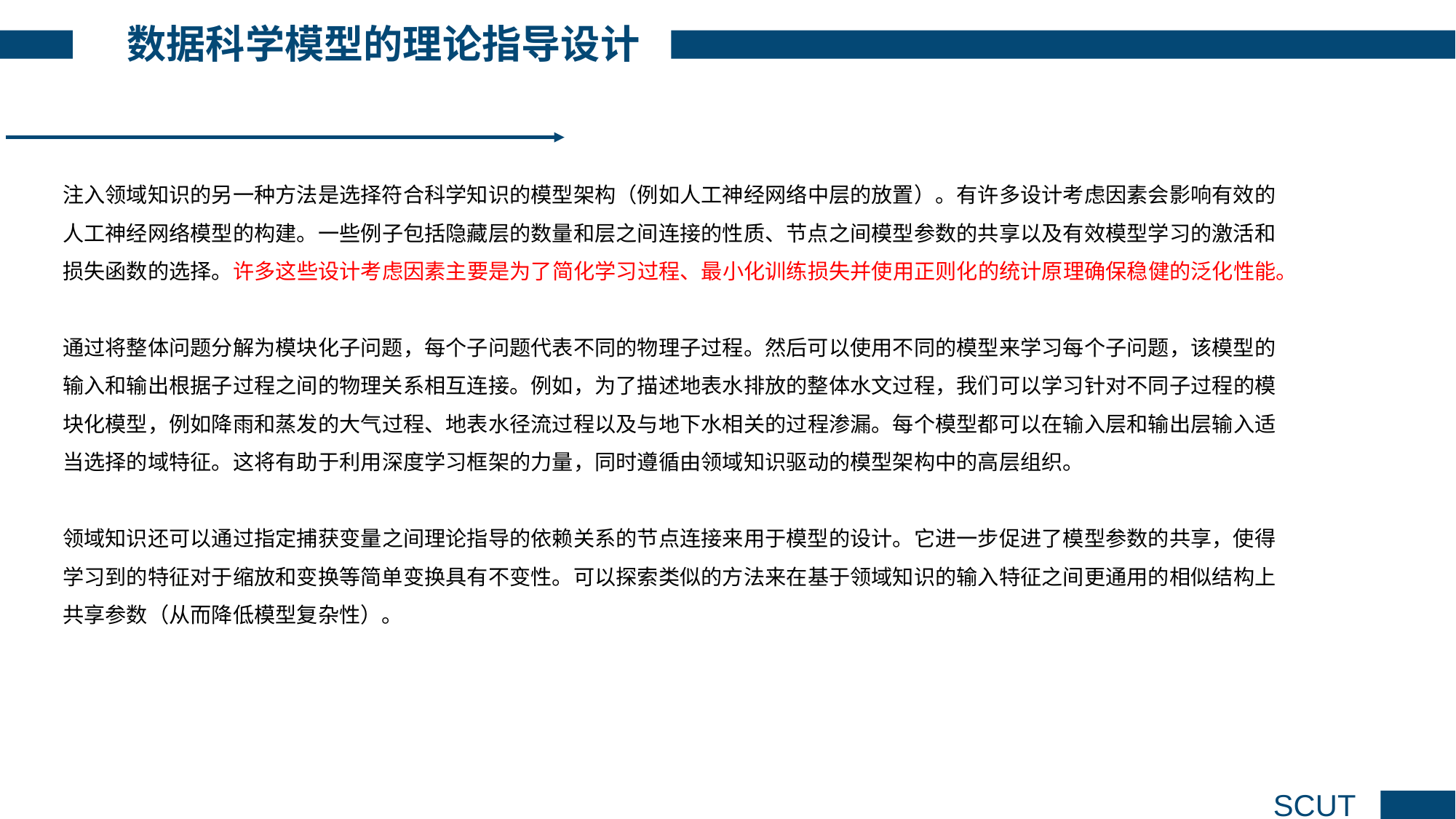

数据科学模型的理论指导设计

注入领域知识的另一种方法是选择符合科学知识的模型架构（例如人工神经网络中层的放置）。有许多设计考虑因素会影响有效的人工神经网络模型的构建。一些例子包括隐藏层的数量和层之间连接的性质、节点之间模型参数的共享以及有效模型学习的激活和损失函数的选择。许多这些设计考虑因素主要是为了简化学习过程、最小化训练损失并使用正则化的统计原理确保稳健的泛化性能。

通过将整体问题分解为模块化子问题，每个子问题代表不同的物理子过程。然后可以使用不同的模型来学习每个子问题，该模型的输入和输出根据子过程之间的物理关系相互连接。例如，为了描述地表水排放的整体水文过程，我们可以学习针对不同子过程的模块化模型，例如降雨和蒸发的大气过程、地表水径流过程以及与地下水相关的过程渗漏。每个模型都可以在输入层和输出层输入适当选择的域特征。这将有助于利用深度学习框架的力量，同时遵循由领域知识驱动的模型架构中的高层组织。

领域知识还可以通过指定捕获变量之间理论指导的依赖关系的节点连接来用于模型的设计。它进一步促进了模型参数的共享，使得学习到的特征对于缩放和变换等简单变换具有不变性。可以探索类似的方法来在基于领域知识的输入特征之间更通用的相似结构上共享参数（从而降低模型复杂性）。
SCUT